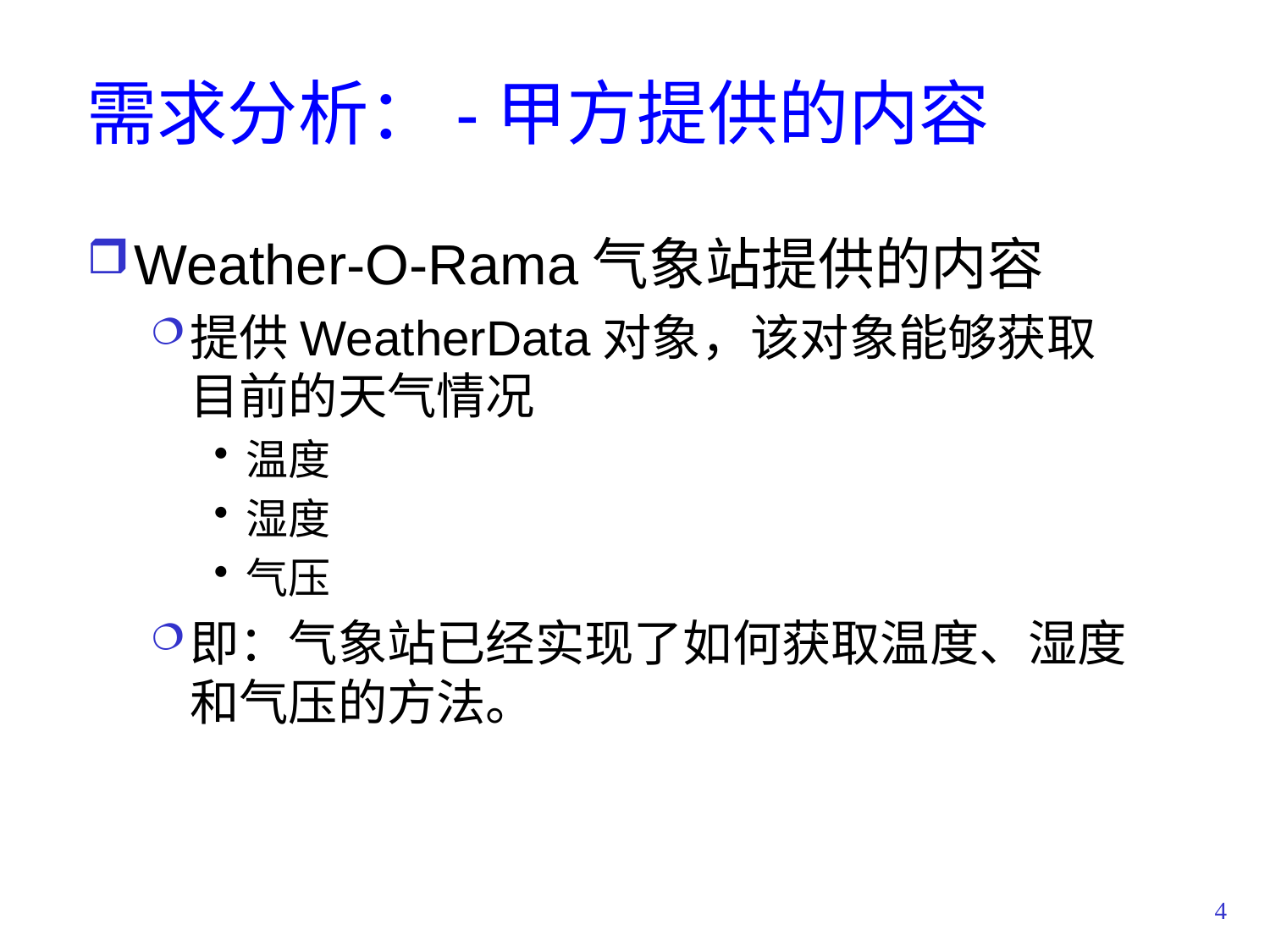

# 需求分析：-甲方提供的内容
Weather-O-Rama气象站提供的内容
提供WeatherData对象，该对象能够获取目前的天气情况
温度
湿度
气压
即：气象站已经实现了如何获取温度、湿度和气压的方法。
4